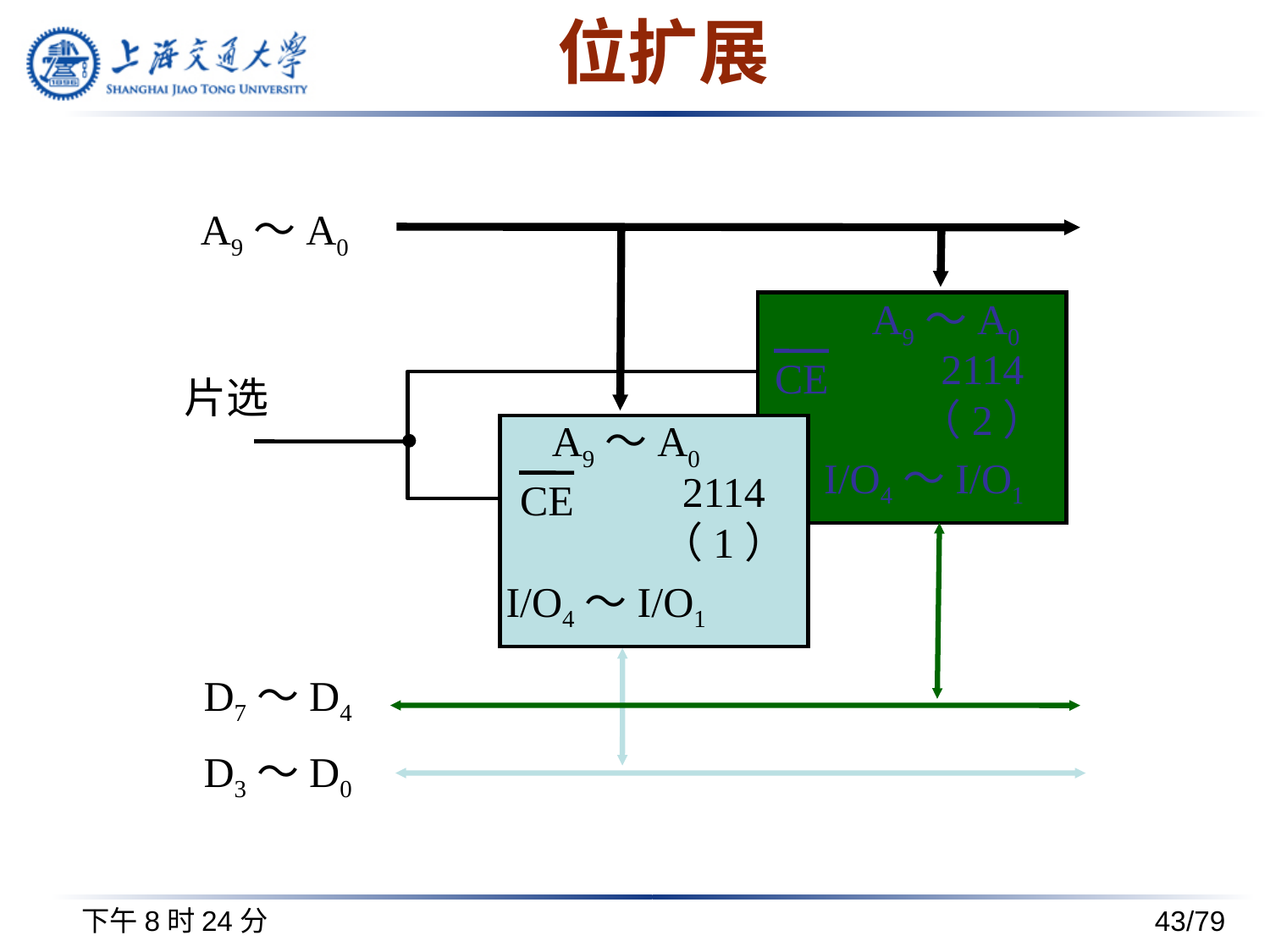

# 位扩展
A9～A0

A9～A0

2114
（2）
CE

片选

A9～A0

I/O4～I/O1
2114
（1）
CE

I/O4～I/O1

D7～D4

D3～D0

下午8时24分
43/79